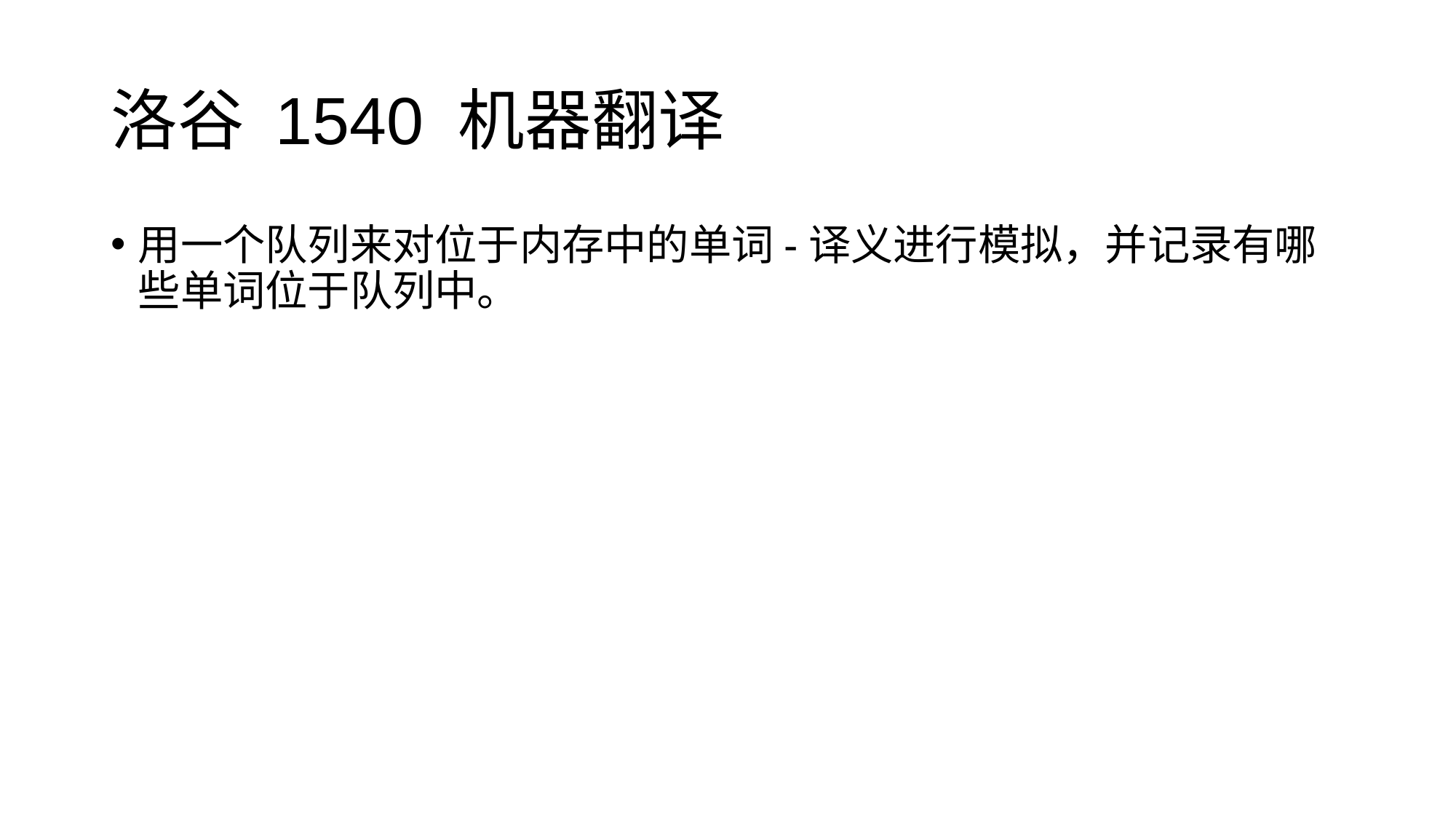

# 洛谷 1540 机器翻译
用一个队列来对位于内存中的单词-译义进行模拟，并记录有哪些单词位于队列中。